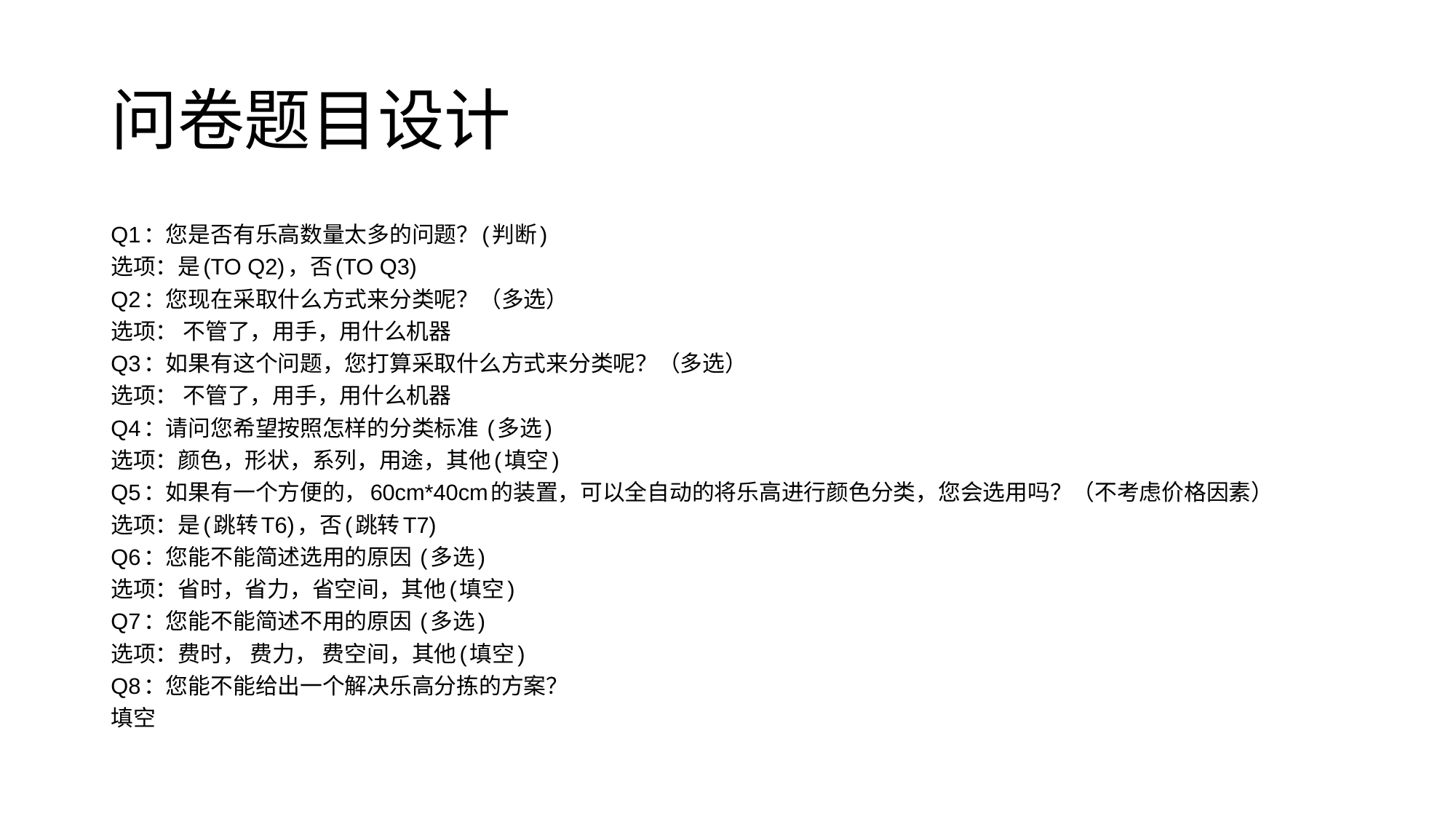

# 问卷题目设计
Q1：您是否有乐高数量太多的问题？(判断)
选项：是(TO Q2)，否(TO Q3)
Q2：您现在采取什么方式来分类呢？（多选）
选项： 不管了，用手，用什么机器
Q3：如果有这个问题，您打算采取什么方式来分类呢？（多选）
选项： 不管了，用手，用什么机器
Q4：请问您希望按照怎样的分类标准 (多选)
选项：颜色，形状，系列，用途，其他(填空)
Q5：如果有一个方便的，60cm*40cm的装置，可以全自动的将乐高进行颜色分类，您会选用吗？（不考虑价格因素）
选项：是(跳转T6)，否(跳转T7)
Q6：您能不能简述选用的原因 (多选)
选项：省时，省力，省空间，其他(填空)
Q7：您能不能简述不用的原因 (多选)
选项：费时， 费力， 费空间，其他(填空)
Q8：您能不能给出一个解决乐高分拣的方案？
填空